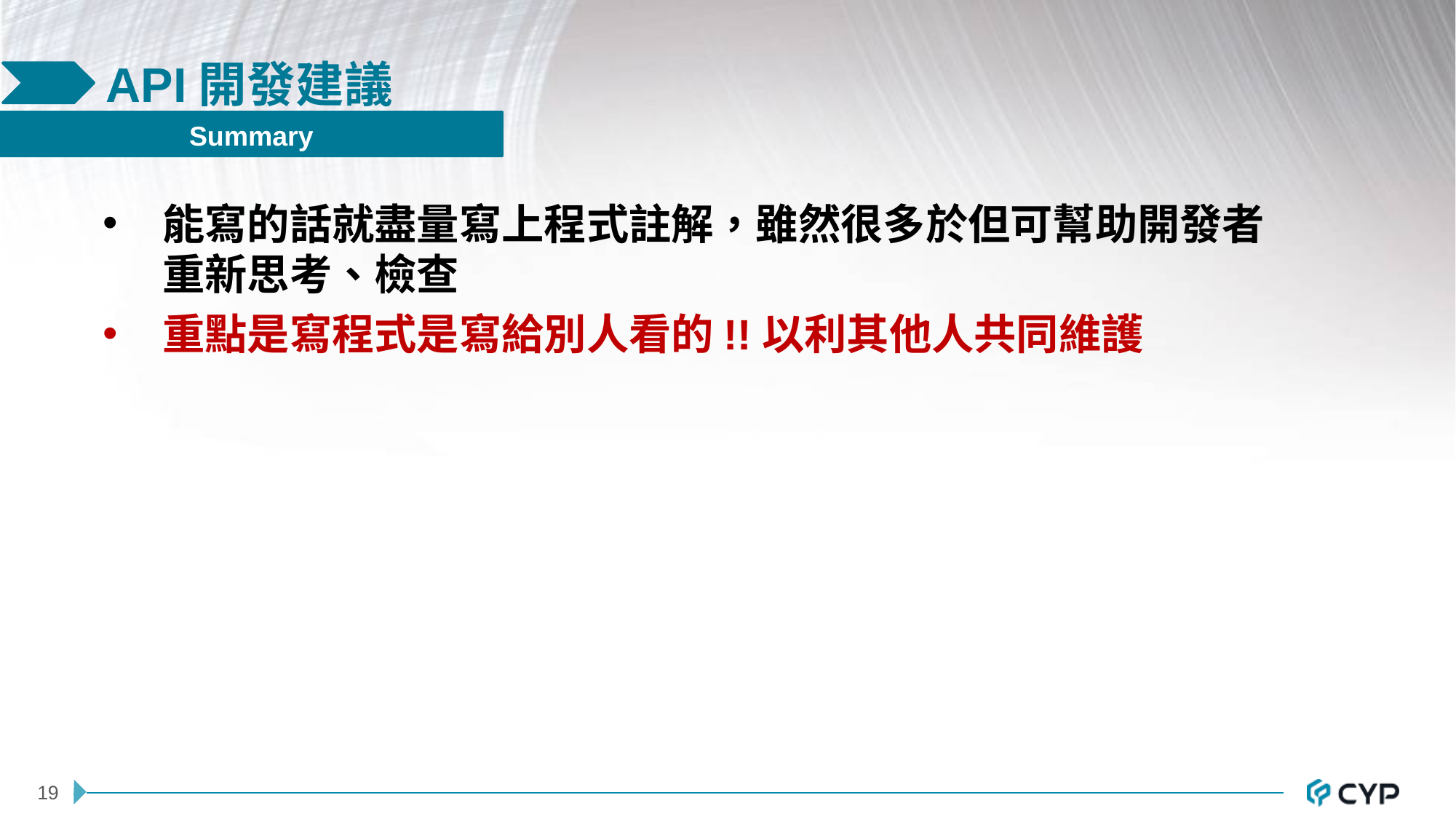

# API開發建議
Summary
能寫的話就盡量寫上程式註解，雖然很多於但可幫助開發者重新思考、檢查
重點是寫程式是寫給別人看的!!以利其他人共同維護